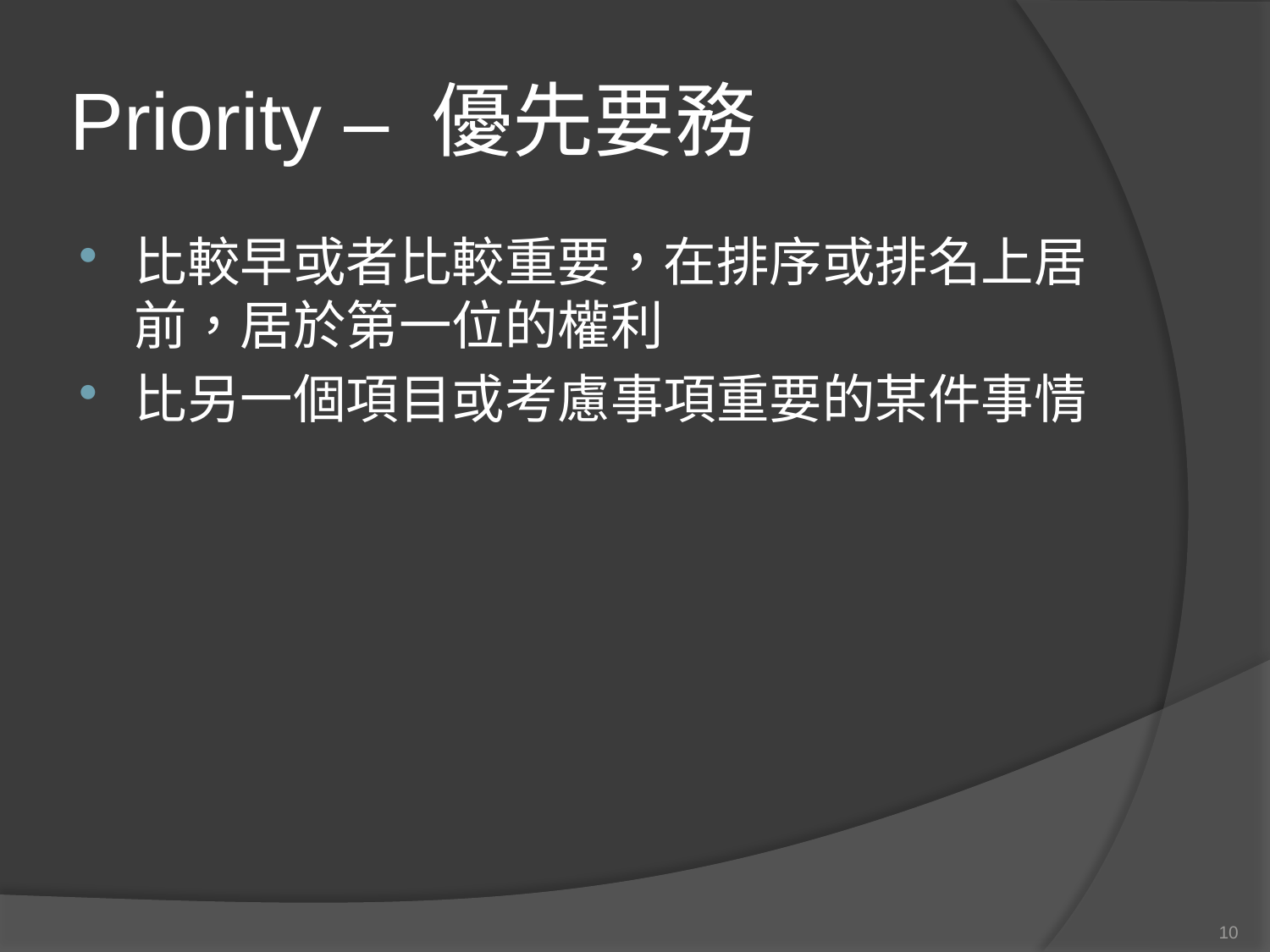

# Priority – 優先要務
比較早或者比較重要，在排序或排名上居前，居於第一位的權利
比另一個項目或考慮事項重要的某件事情
10